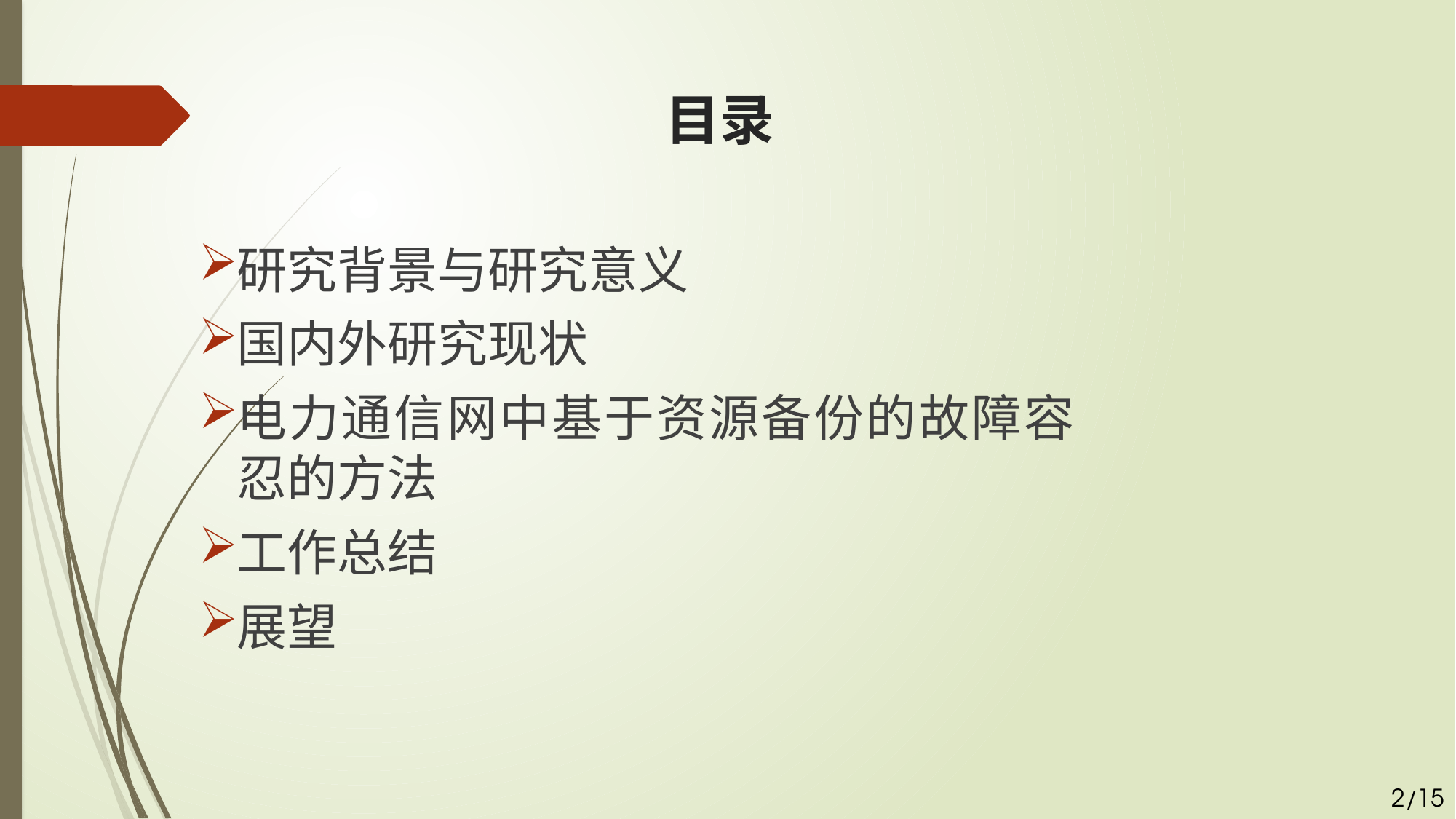

# 目录
研究背景与研究意义
国内外研究现状
电力通信网中基于资源备份的故障容忍的方法
工作总结
展望

2/15